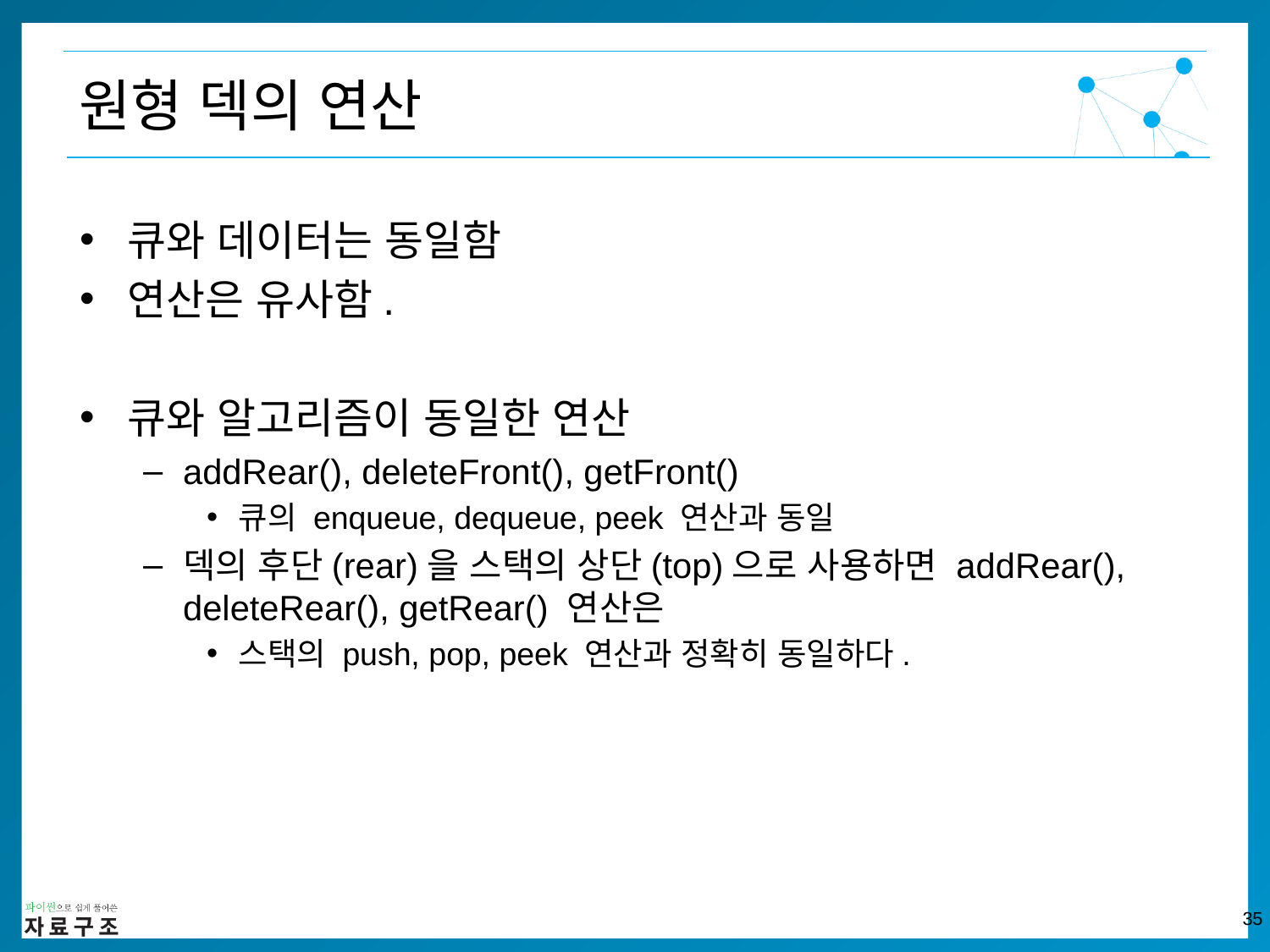

원형 덱의 연산
큐와 데이터는 동일함
연산은 유사함.

큐와 알고리즘이 동일한 연산
addRear(), deleteFront(), getFront()
큐의 enqueue, dequeue, peek 연산과 동일
덱의 후단(rear)을 스택의 상단(top)으로 사용하면 addRear(), deleteRear(), getRear() 연산은
스택의 push, pop, peek 연산과 정확히 동일하다.